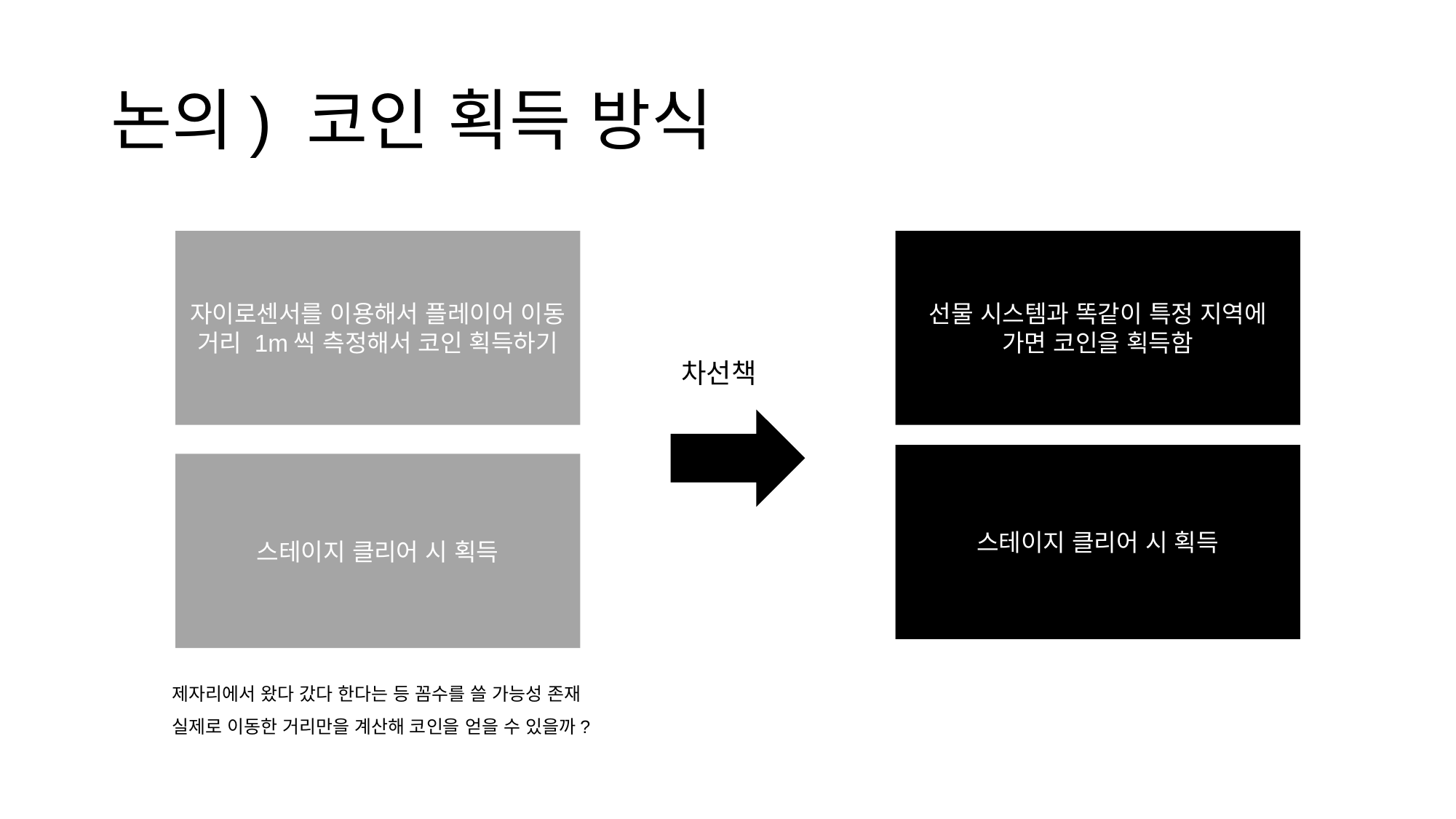

# 논의) 코인 획득 방식
자이로센서를 이용해서 플레이어 이동 거리 1m씩 측정해서 코인 획득하기
선물 시스템과 똑같이 특정 지역에 가면 코인을 획득함
차선책

스테이지 클리어 시 획득
스테이지 클리어 시 획득
제자리에서 왔다 갔다 한다는 등 꼼수를 쓸 가능성 존재
실제로 이동한 거리만을 계산해 코인을 얻을 수 있을까?